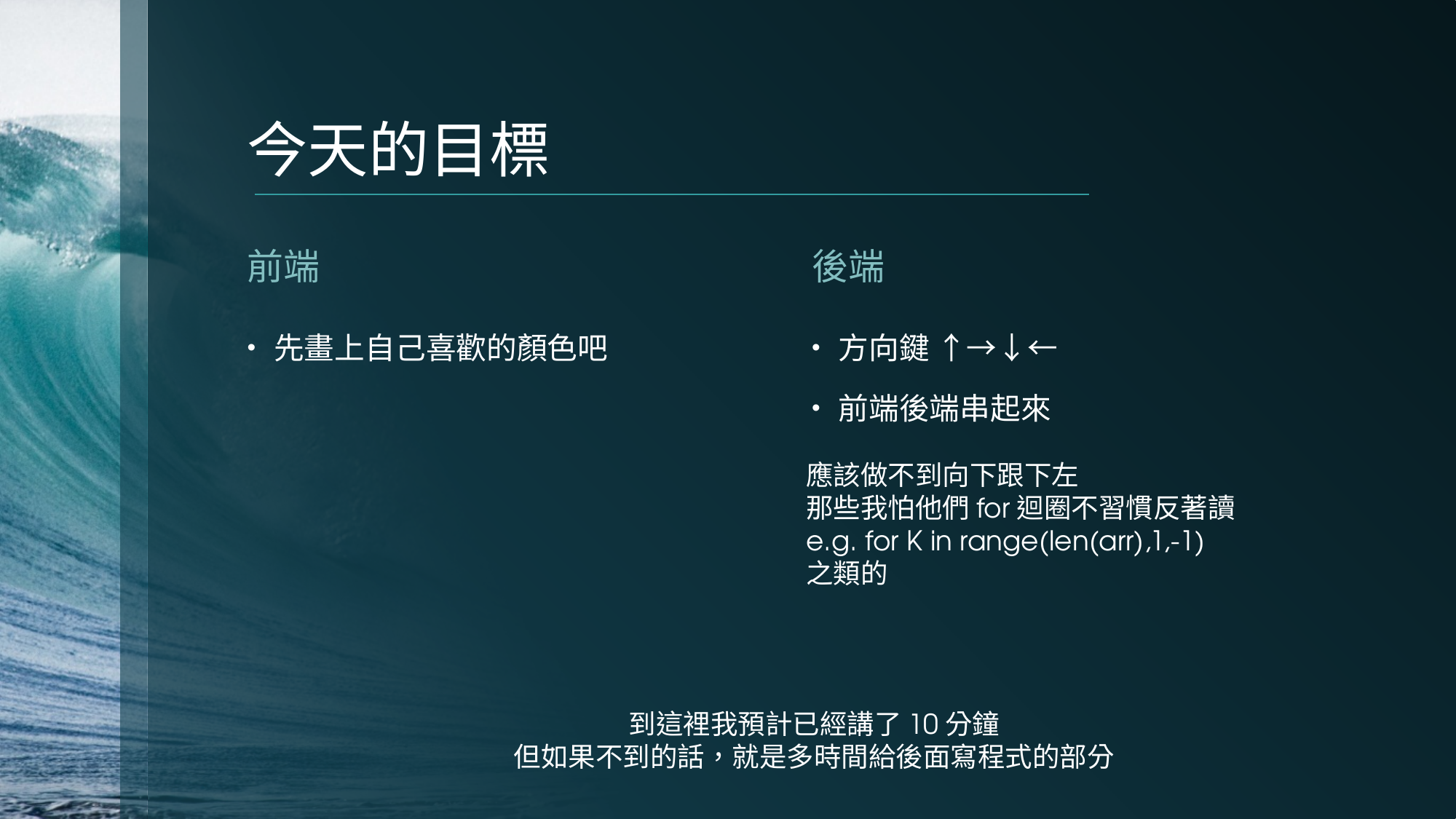

# 今天的目標
前端
後端
先畫上自己喜歡的顏色吧
方向鍵 ↑→↓←
前端後端串起來
應該做不到向下跟下左
那些我怕他們for迴圈不習慣反著讀
e.g. for K in range(len(arr),1,-1)
之類的
到這裡我預計已經講了10分鐘
但如果不到的話，就是多時間給後面寫程式的部分